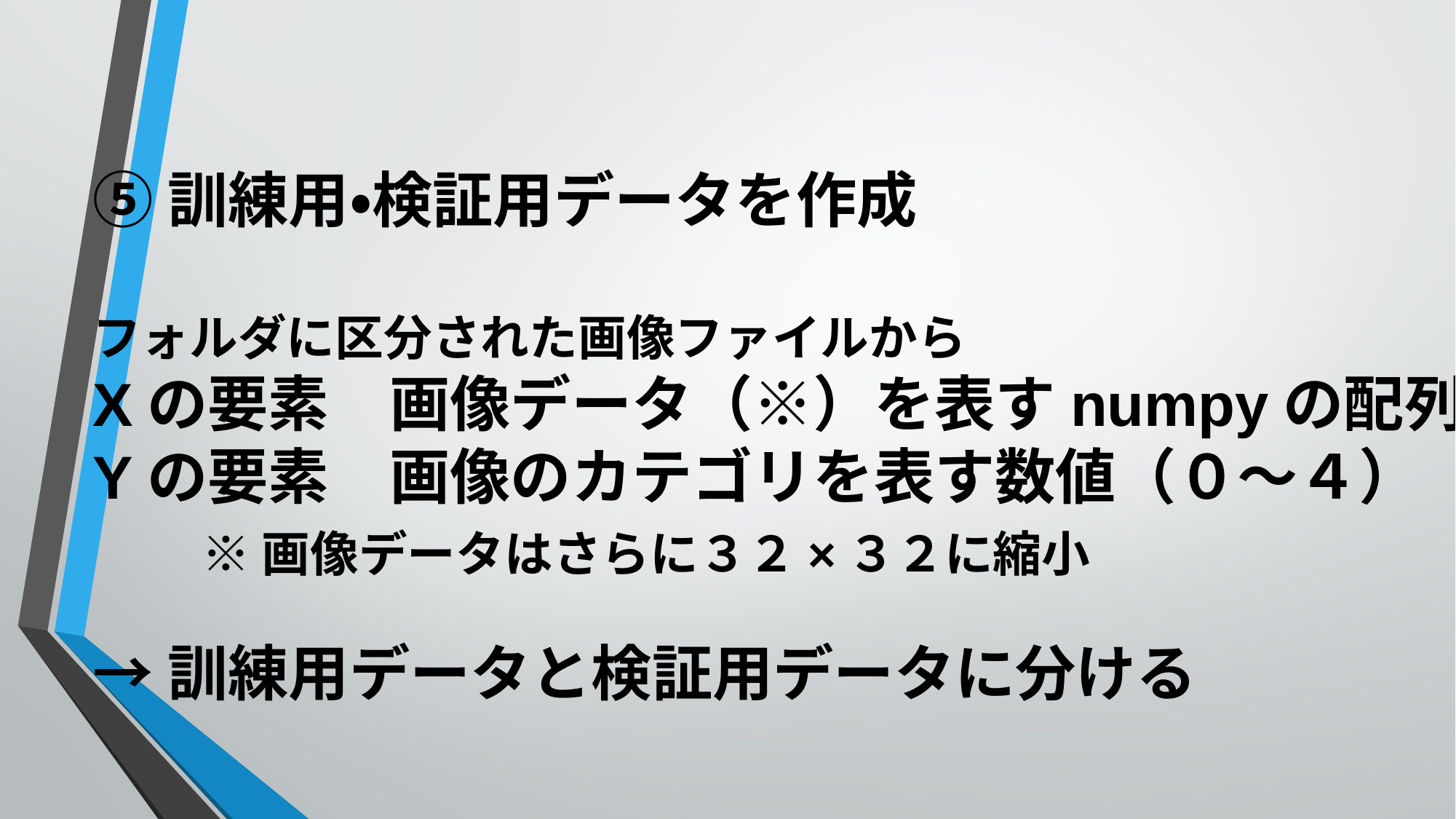

⑤訓練用・検証用データを作成

フォルダに区分された画像ファイルから
Xの要素　画像データ（※）を表すnumpyの配列
Yの要素　画像のカテゴリを表す数値（０〜４）
	※画像データはさらに３２×３２に縮小

→訓練用データと検証用データに分ける